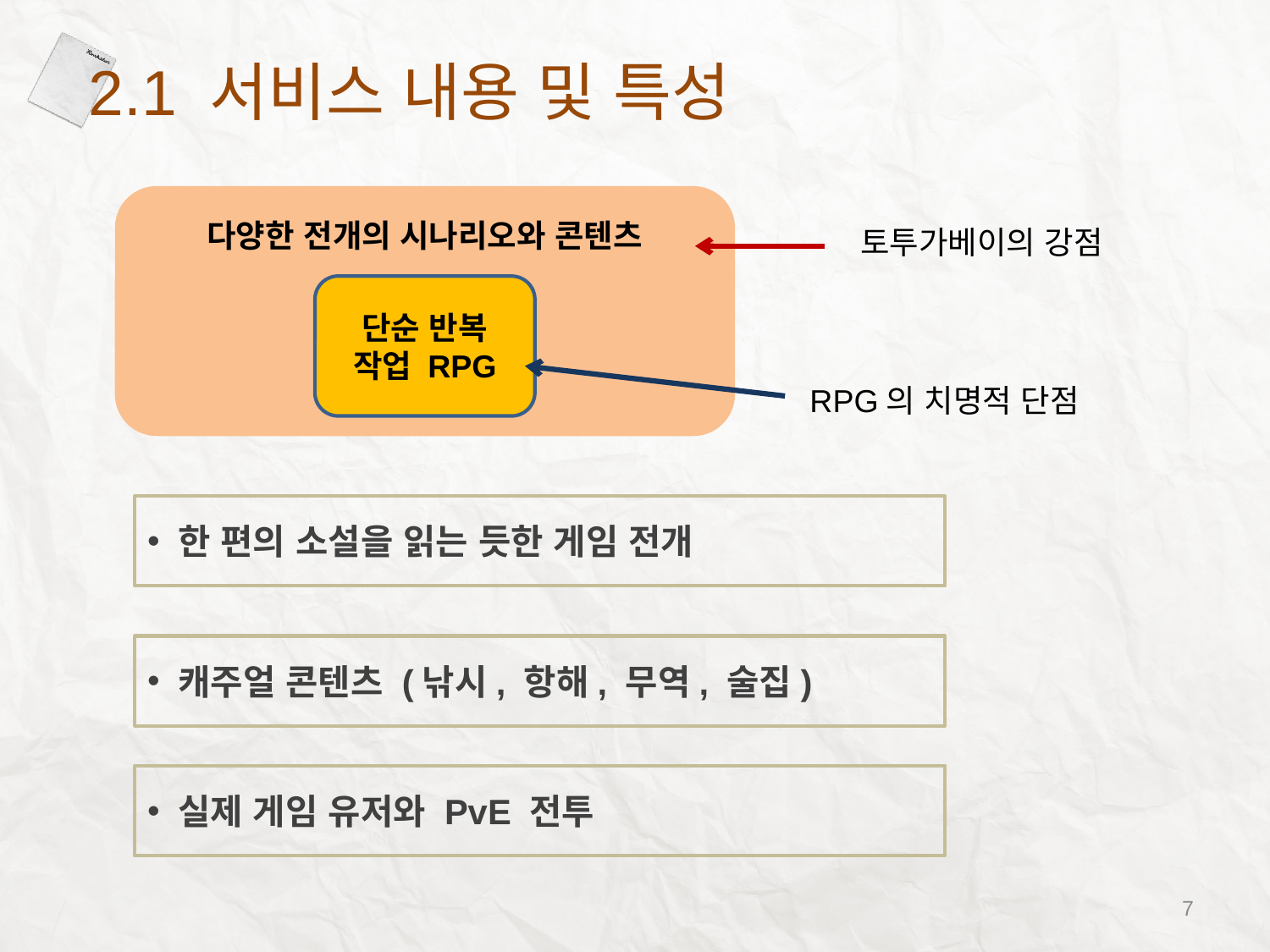

2.1 서비스 내용 및 특성
다양한 전개의 시나리오와 콘텐츠

토투가베이의 강점
단순 반복 작업 RPG
RPG의 치명적 단점
 한 편의 소설을 읽는 듯한 게임 전개
 캐주얼 콘텐츠 (낚시, 항해, 무역, 술집)
 실제 게임 유저와 PvE 전투
7